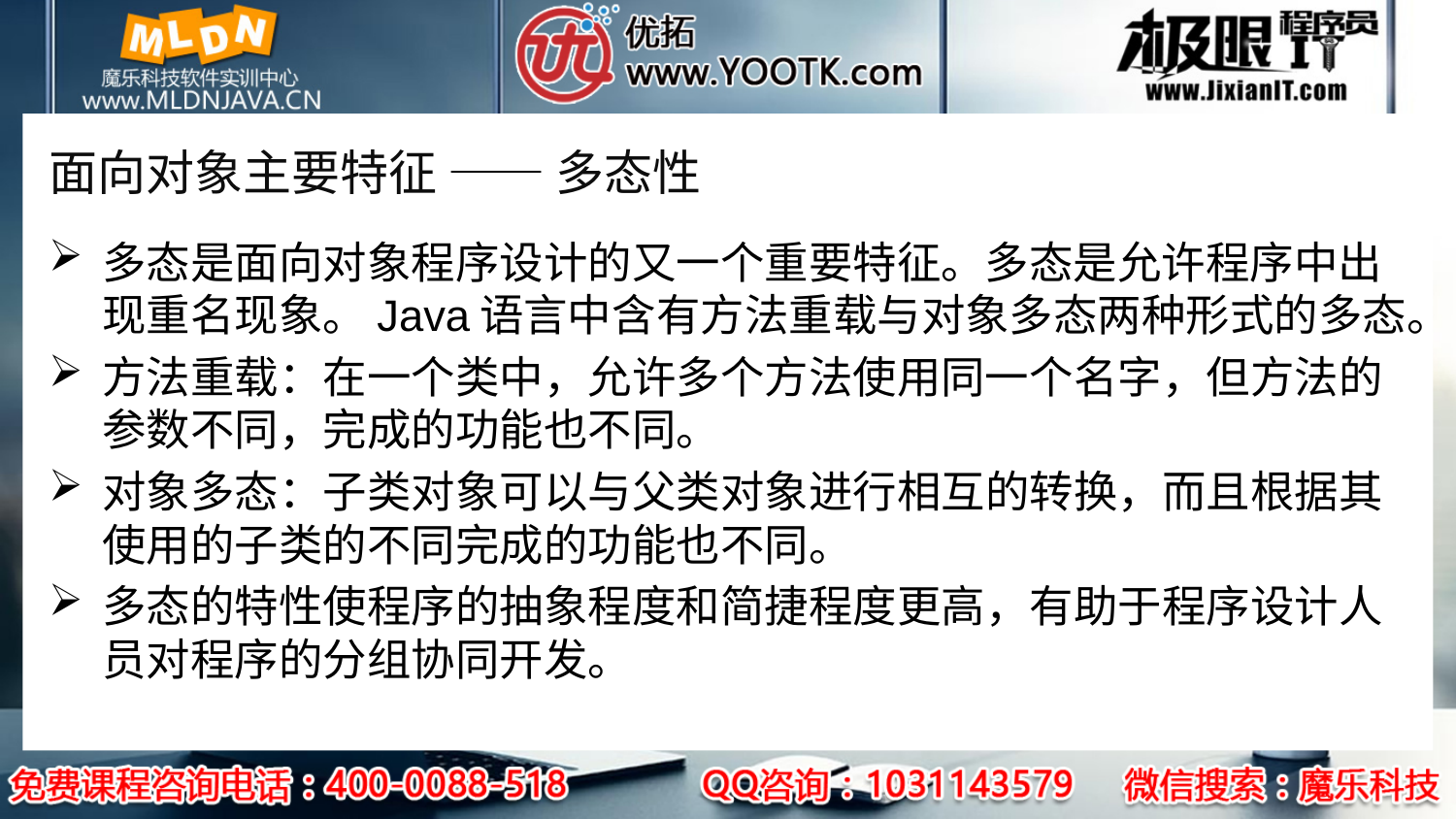

# 面向对象主要特征 —— 多态性
多态是面向对象程序设计的又一个重要特征。多态是允许程序中出现重名现象。Java语言中含有方法重载与对象多态两种形式的多态。
方法重载：在一个类中，允许多个方法使用同一个名字，但方法的参数不同，完成的功能也不同。
对象多态：子类对象可以与父类对象进行相互的转换，而且根据其使用的子类的不同完成的功能也不同。
多态的特性使程序的抽象程度和简捷程度更高，有助于程序设计人员对程序的分组协同开发。